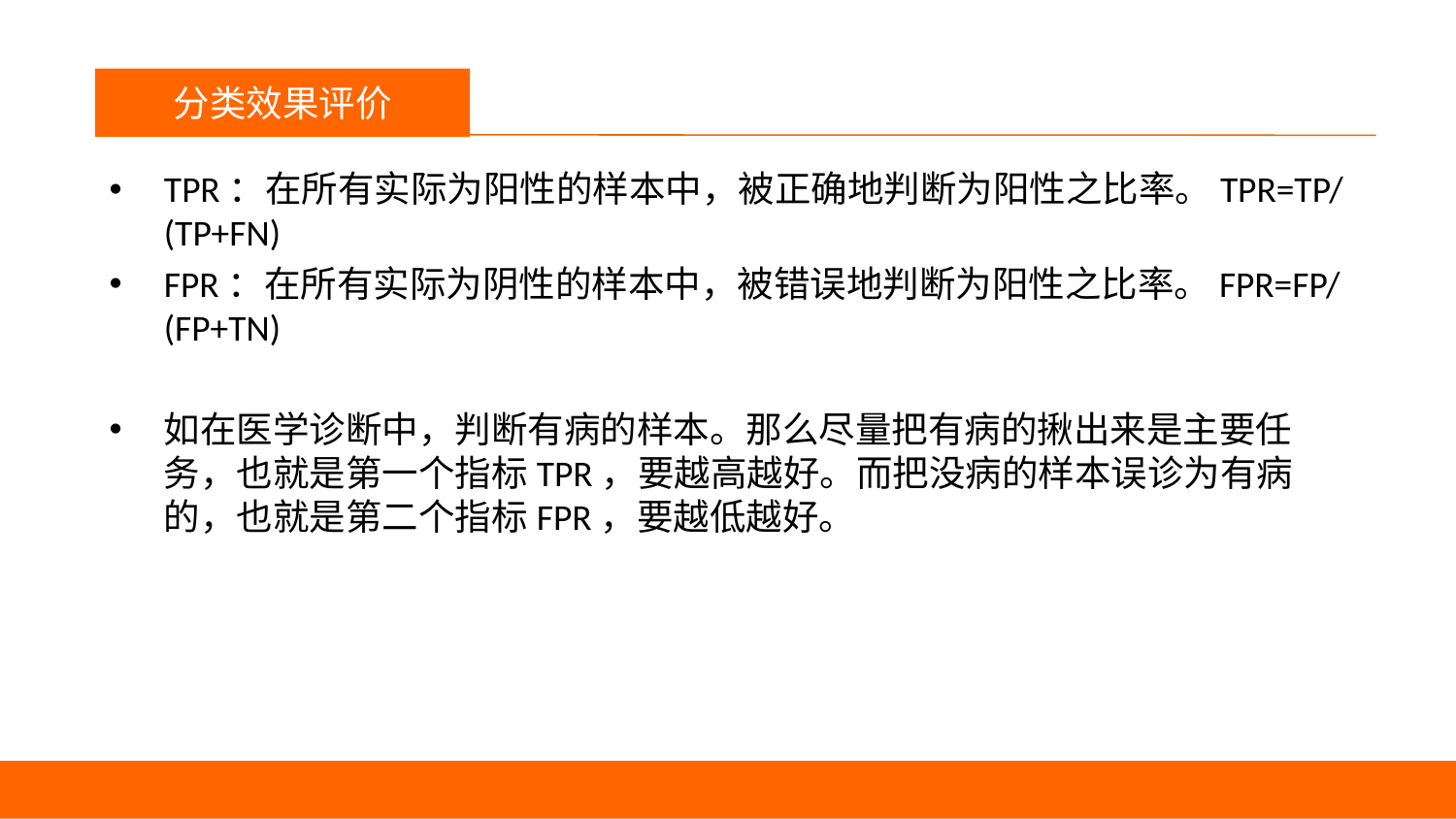

议程
分类效果评价

TPR：在所有实际为阳性的样本中，被正确地判断为阳性之比率。TPR=TP/(TP+FN)
FPR：在所有实际为阴性的样本中，被错误地判断为阳性之比率。FPR=FP/(FP+TN)

如在医学诊断中，判断有病的样本。那么尽量把有病的揪出来是主要任务，也就是第一个指标TPR，要越高越好。而把没病的样本误诊为有病的，也就是第二个指标FPR，要越低越好。